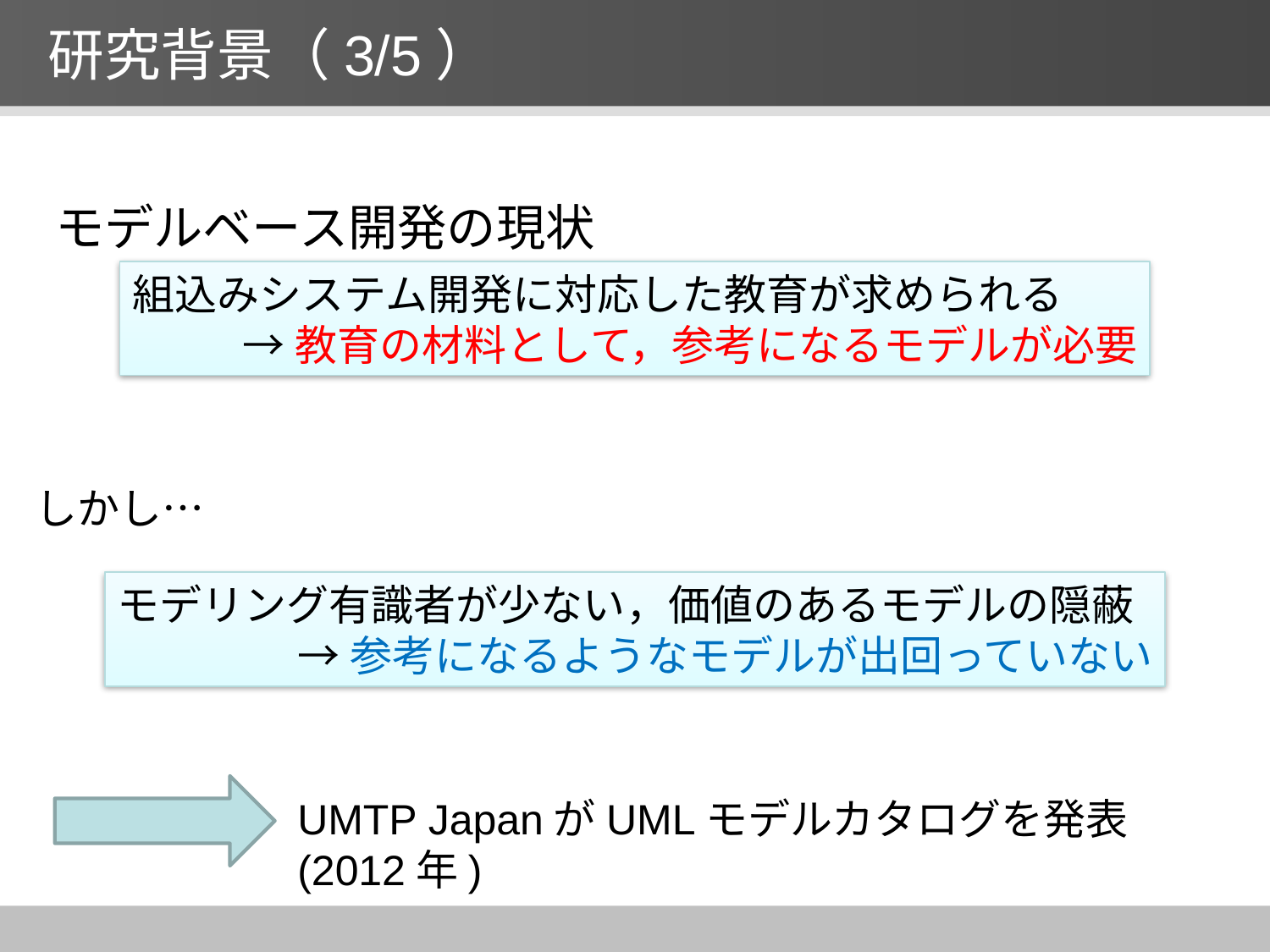

# 研究背景（3/5）
モデルベース開発の現状

組込みシステム開発に対応した教育が求められる
→教育の材料として，参考になるモデルが必要
しかし…
モデリング有識者が少ない，価値のあるモデルの隠蔽
→参考になるようなモデルが出回っていない

UMTP JapanがUMLモデルカタログを発表(2012年)